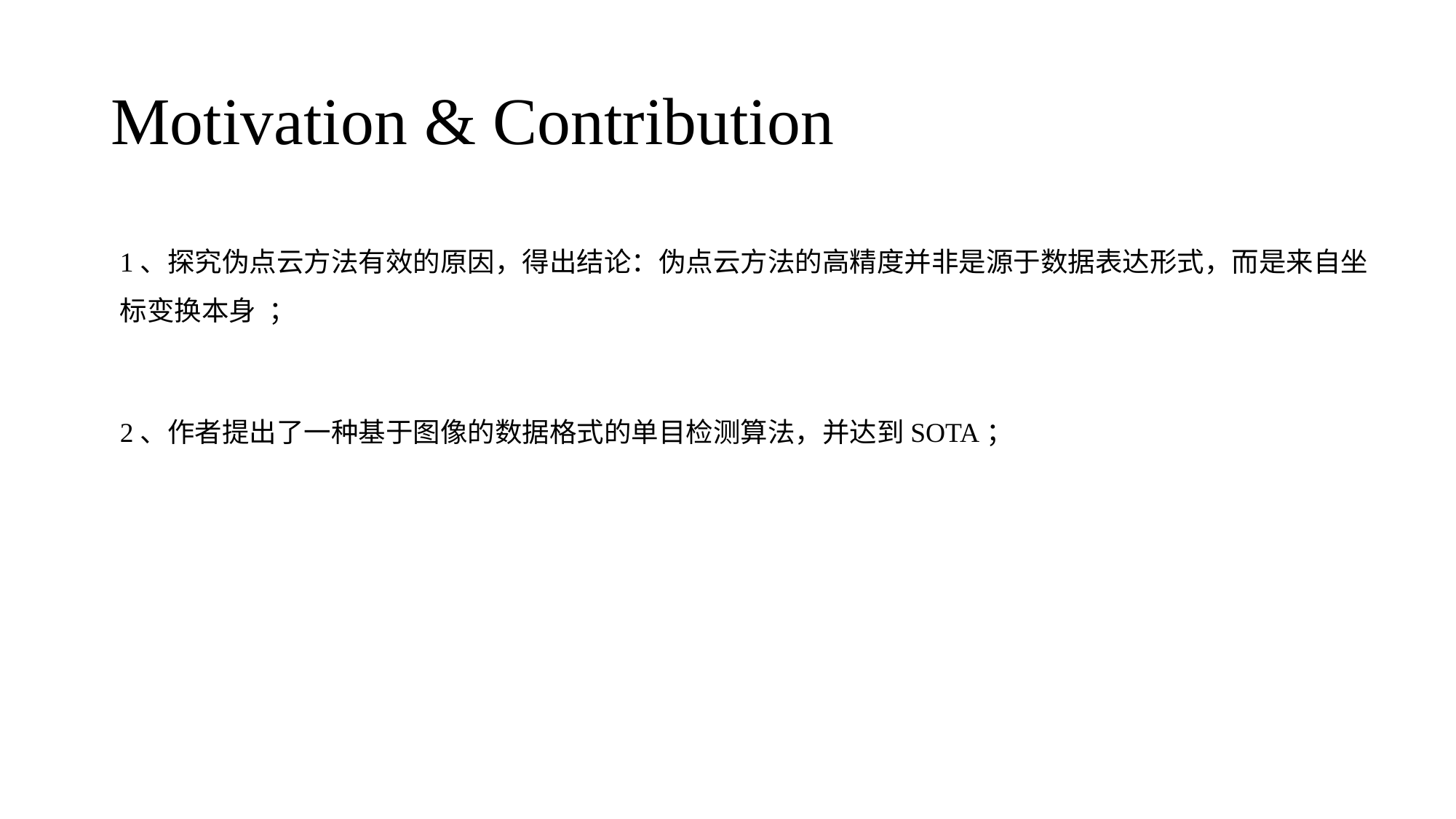

# Motivation & Contribution
1、探究伪点云方法有效的原因，得出结论：伪点云方法的高精度并非是源于数据表达形式，而是来自坐标变换本身  ；
2、作者提出了一种基于图像的数据格式的单目检测算法，并达到SOTA；